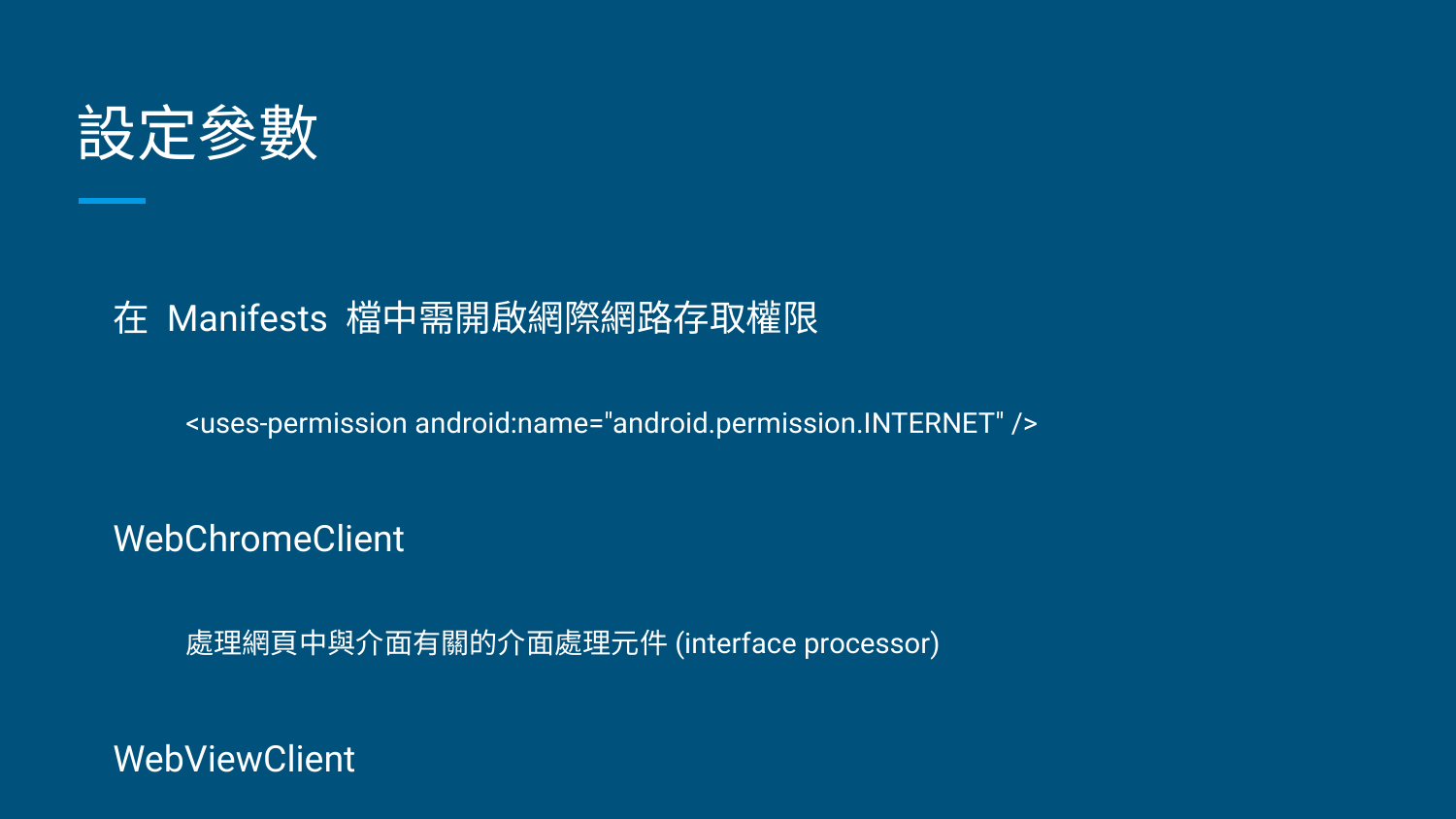

# 設定參數
在 Manifests 檔中需開啟網際網路存取權限
<uses-permission android:name="android.permission.INTERNET" />
WebChromeClient
處理網頁中與介面有關的介面處理元件(interface processor)
WebViewClient
處理網頁中與內容有關的內容處理元件(content renderer)
SetJavaScriptEnabled - 支援 JavaScript (4.3 以前的系統會有安全漏洞)